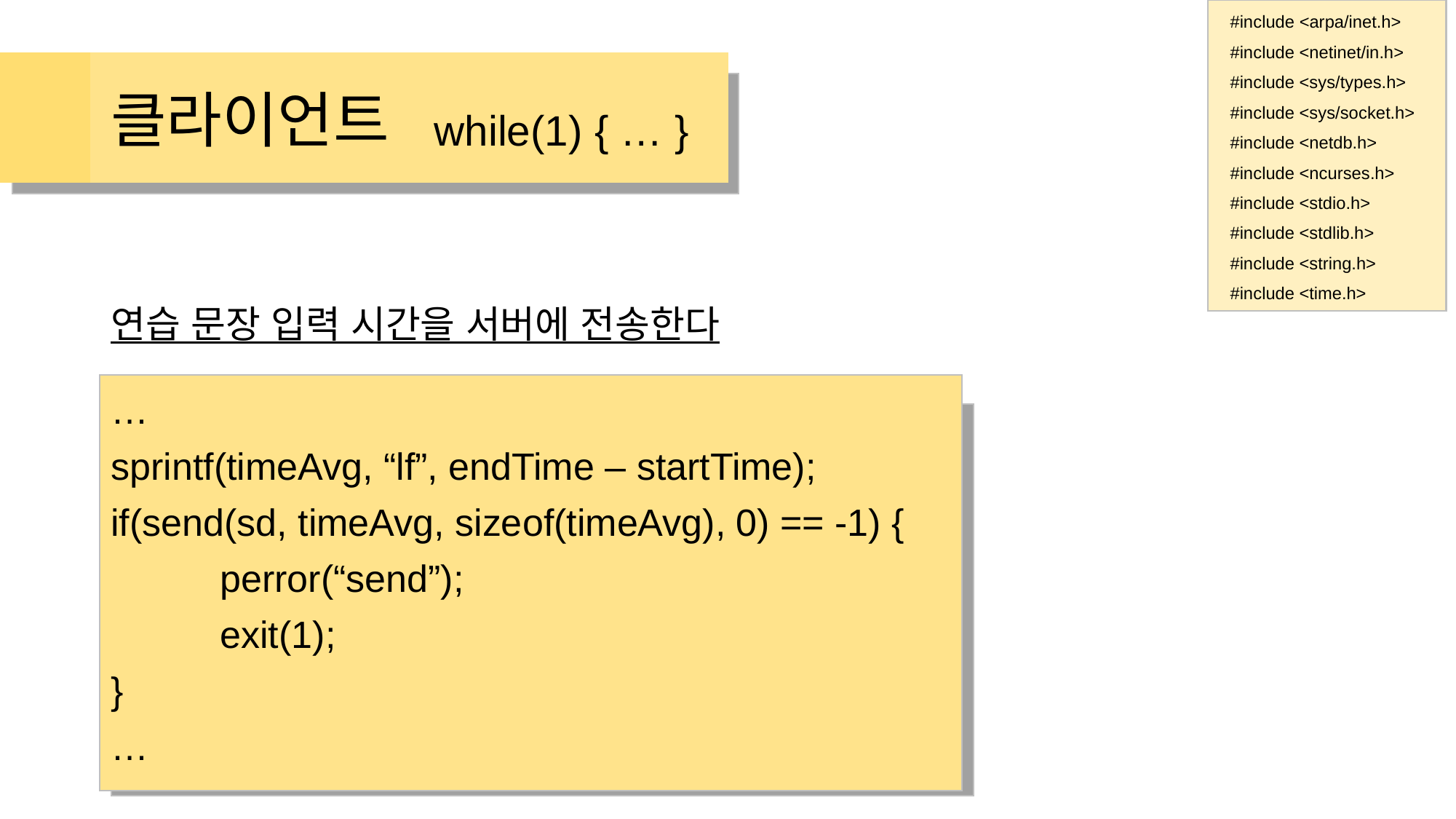

#include <arpa/inet.h>
#include <netinet/in.h>
#include <sys/types.h>
#include <sys/socket.h>
#include <netdb.h>
#include <ncurses.h>
#include <stdio.h>
#include <stdlib.h>
#include <string.h>
#include <time.h>
# 클라이언트

while(1) { … }
연습 문장 입력 시간을 서버에 전송한다

…
sprintf(timeAvg, “lf”, endTime – startTime);
if(send(sd, timeAvg, sizeof(timeAvg), 0) == -1) {
	perror(“send”);
	exit(1);
}
…
%